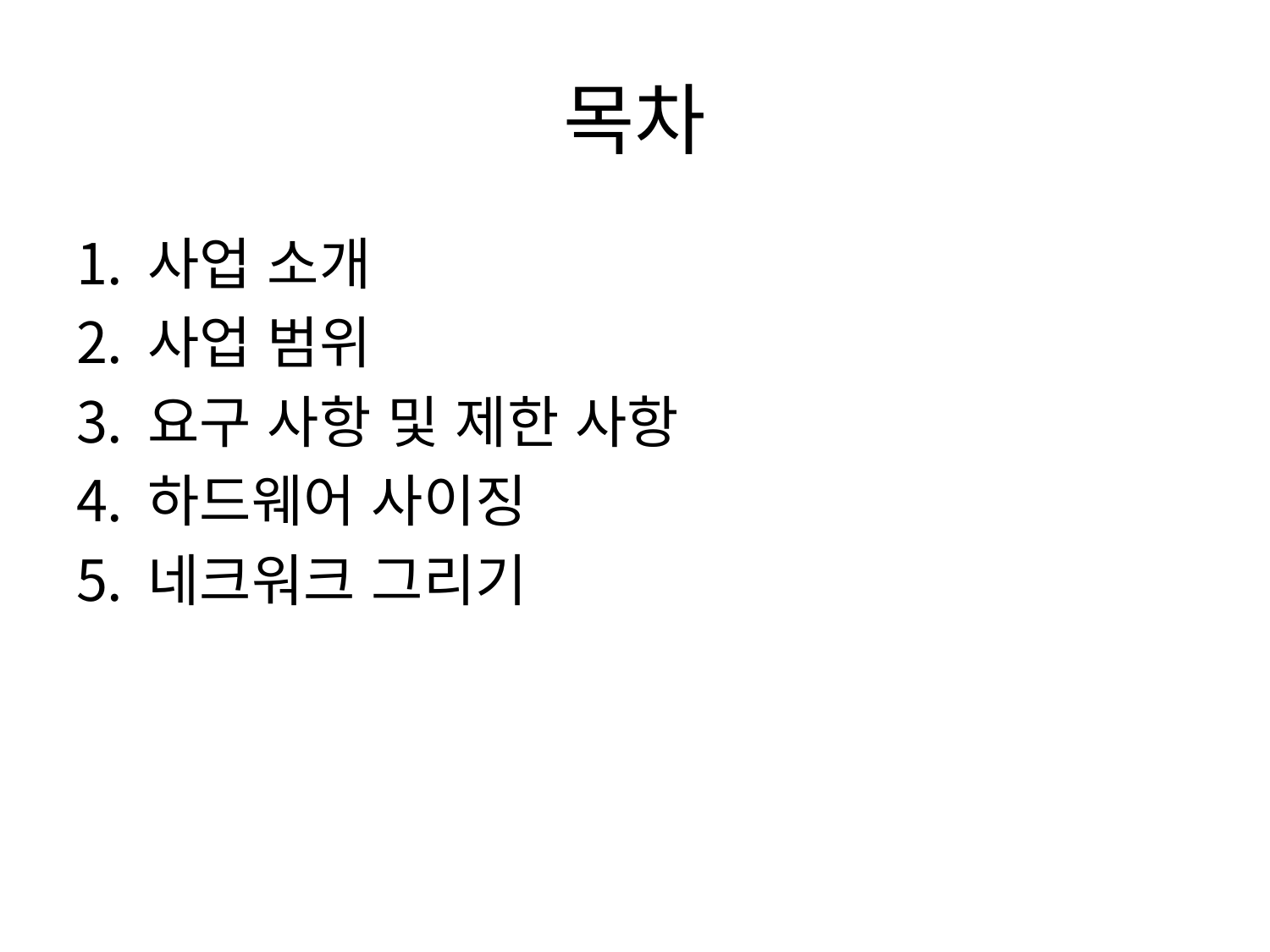

# 목차
사업 소개
사업 범위
요구 사항 및 제한 사항
하드웨어 사이징
네크워크 그리기